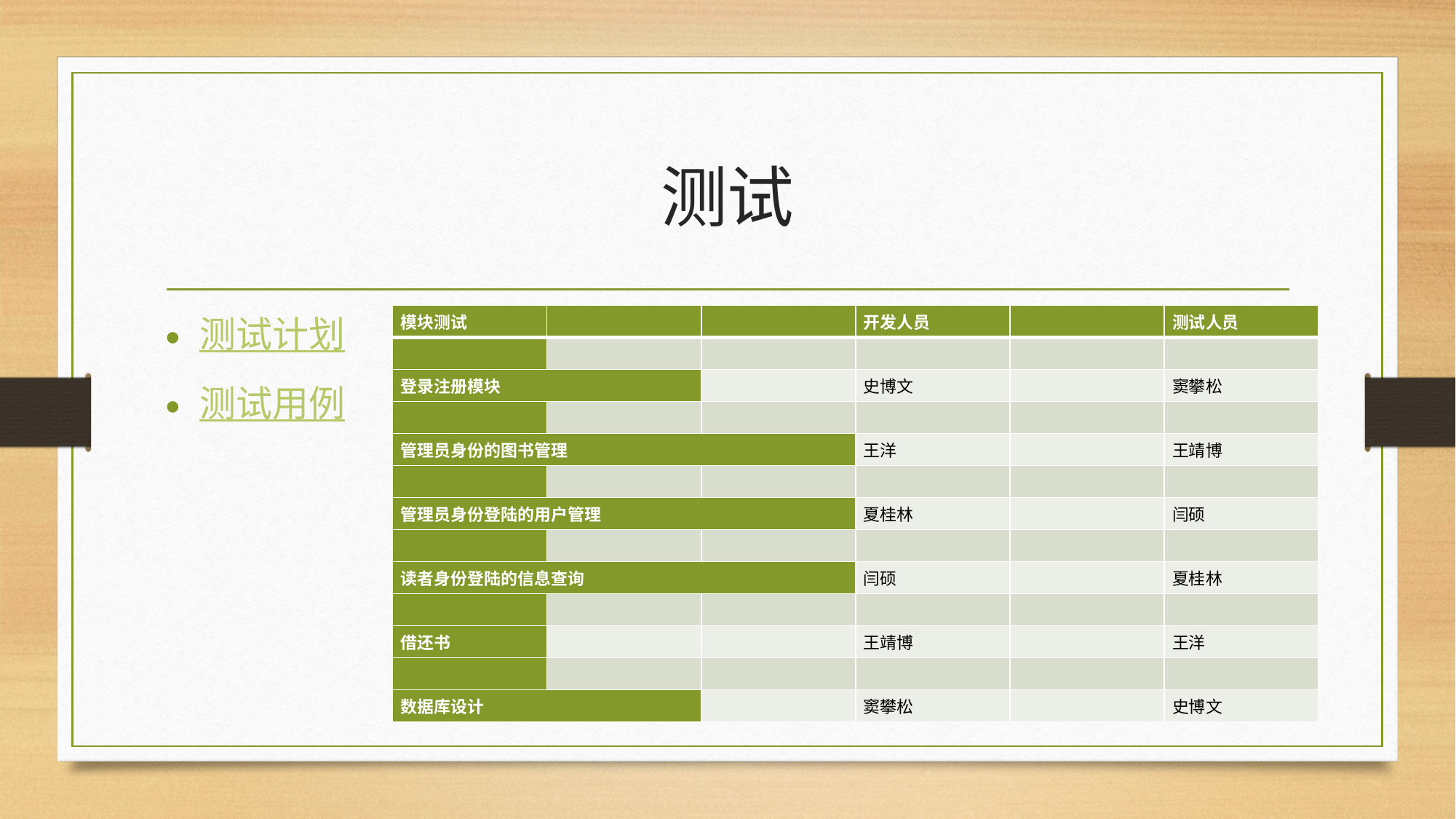

# 测试
测试计划
测试用例

| 模块测试 |  |  | 开发人员 |  | 测试人员 |
| --- | --- | --- | --- | --- | --- |
|  |  |  |  |  |  |
| 登录注册模块 |  |  | 史博文 |  | 窦攀松 |
|  |  |  |  |  |  |
| 管理员身份的图书管理 |  |  | 王洋 |  | 王靖博 |
|  |  |  |  |  |  |
| 管理员身份登陆的用户管理 |  |  | 夏桂林 |  | 闫硕 |
|  |  |  |  |  |  |
| 读者身份登陆的信息查询 |  |  | 闫硕 |  | 夏桂林 |
|  |  |  |  |  |  |
| 借还书 |  |  | 王靖博 |  | 王洋 |
|  |  |  |  |  |  |
| 数据库设计 |  |  | 窦攀松 |  | 史博文 |